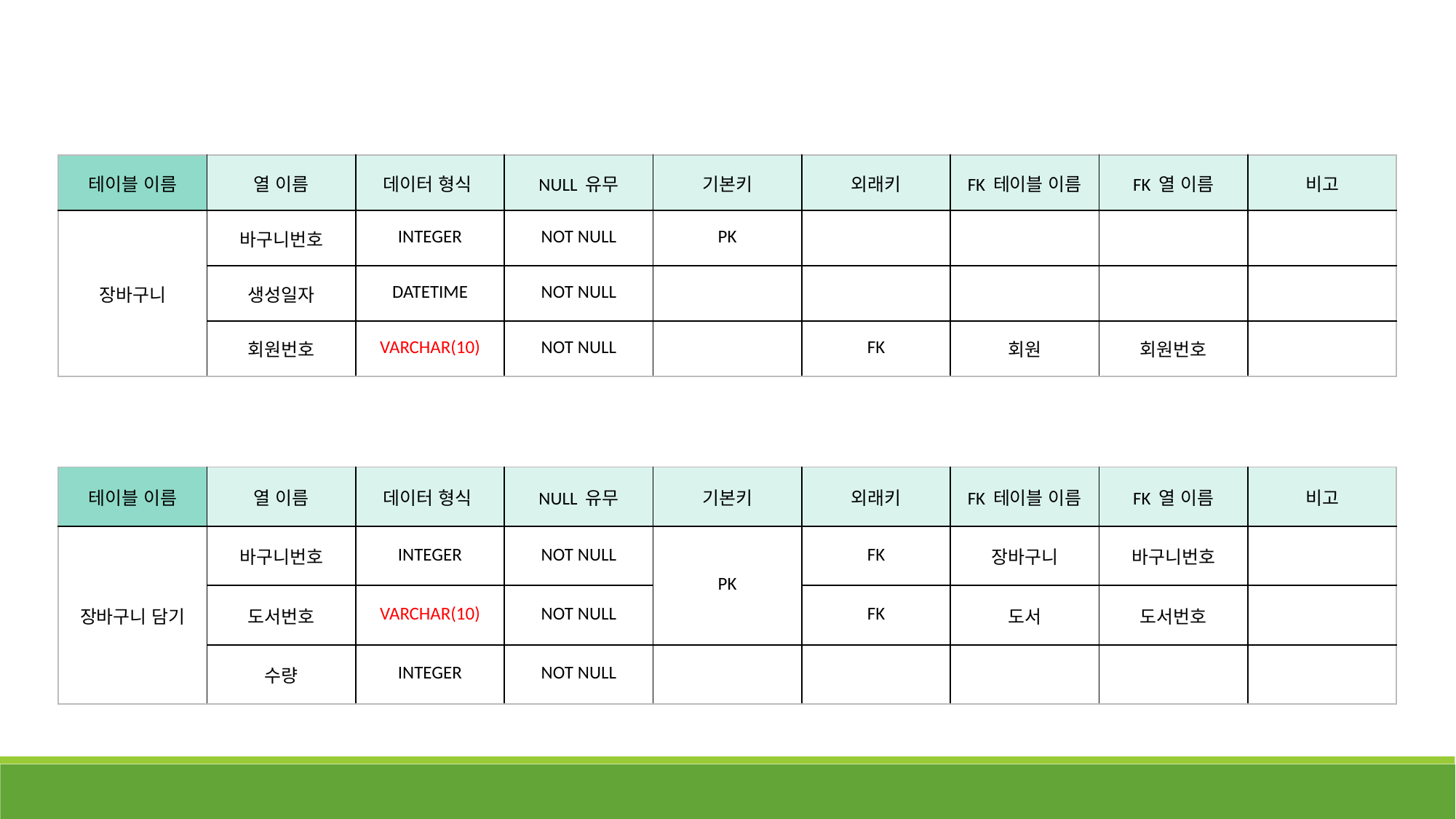

| 테이블 이름 | 열 이름 | 데이터 형식 | NULL 유무 | 기본키 | 외래키 | FK 테이블 이름 | FK 열 이름 | 비고 |
| --- | --- | --- | --- | --- | --- | --- | --- | --- |
| 장바구니 | 바구니번호 | INTEGER | NOT NULL | PK |  |  |  |  |
|  | 생성일자 | DATETIME | NOT NULL |  |  |  |  |  |
|  | 회원번호 | VARCHAR(10) | NOT NULL |  | FK | 회원 | 회원번호 |  |
| 테이블 이름 | 열 이름 | 데이터 형식 | NULL 유무 | 기본키 | 외래키 | FK 테이블 이름 | FK 열 이름 | 비고 |
| --- | --- | --- | --- | --- | --- | --- | --- | --- |
| 장바구니 담기 | 바구니번호 | INTEGER | NOT NULL | PK | FK | 장바구니 | 바구니번호 |  |
|  | 도서번호 | VARCHAR(10) | NOT NULL | PK | FK | 도서 | 도서번호 |  |
|  | 수량 | INTEGER | NOT NULL |  |  |  |  |  |